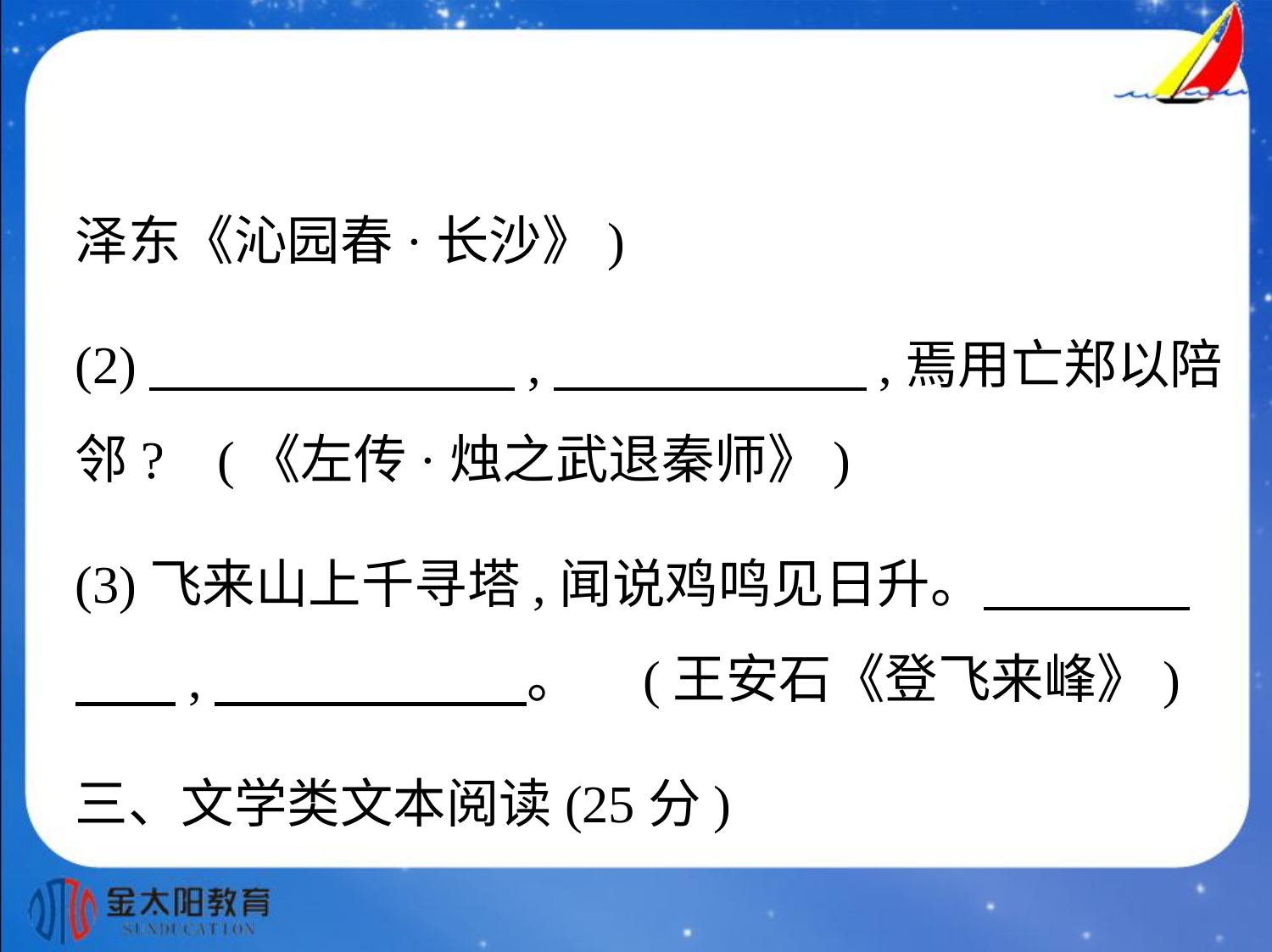

泽东《沁园春·长沙》)
(2)　　　　　　    ,　　　　　    ,焉用亡郑以陪
邻? (《左传·烛之武退秦师》)
(3)飞来山上千寻塔,闻说鸡鸣见日升。　　　    
　    ,　　　　　    。 (王安石《登飞来峰》)
三、文学类文本阅读(25分)